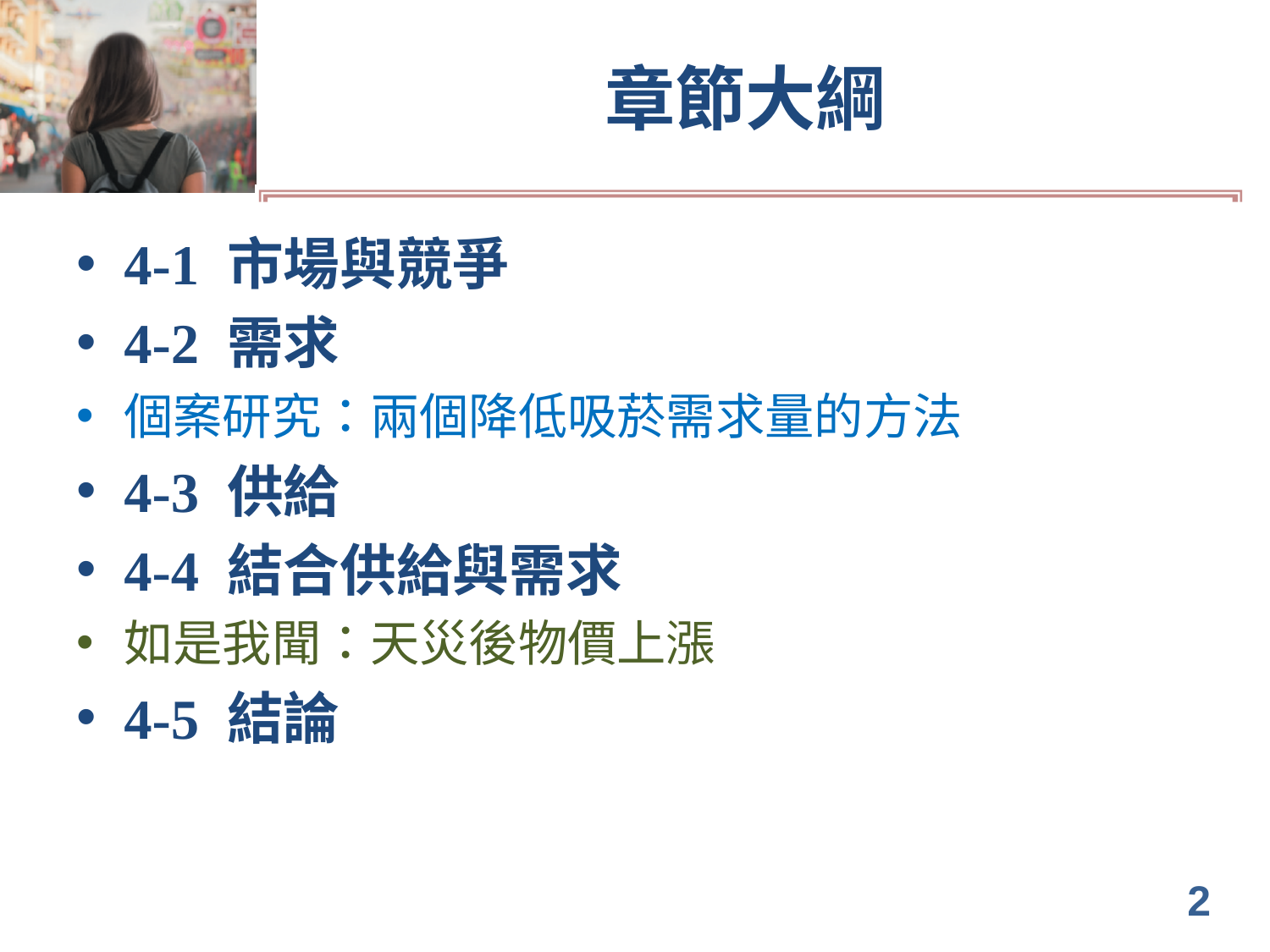

# 章節大綱
4-1 市場與競爭
4-2 需求
個案研究：兩個降低吸菸需求量的方法
4-3 供給
4-4 結合供給與需求
如是我聞：天災後物價上漲
4-5 結論
2